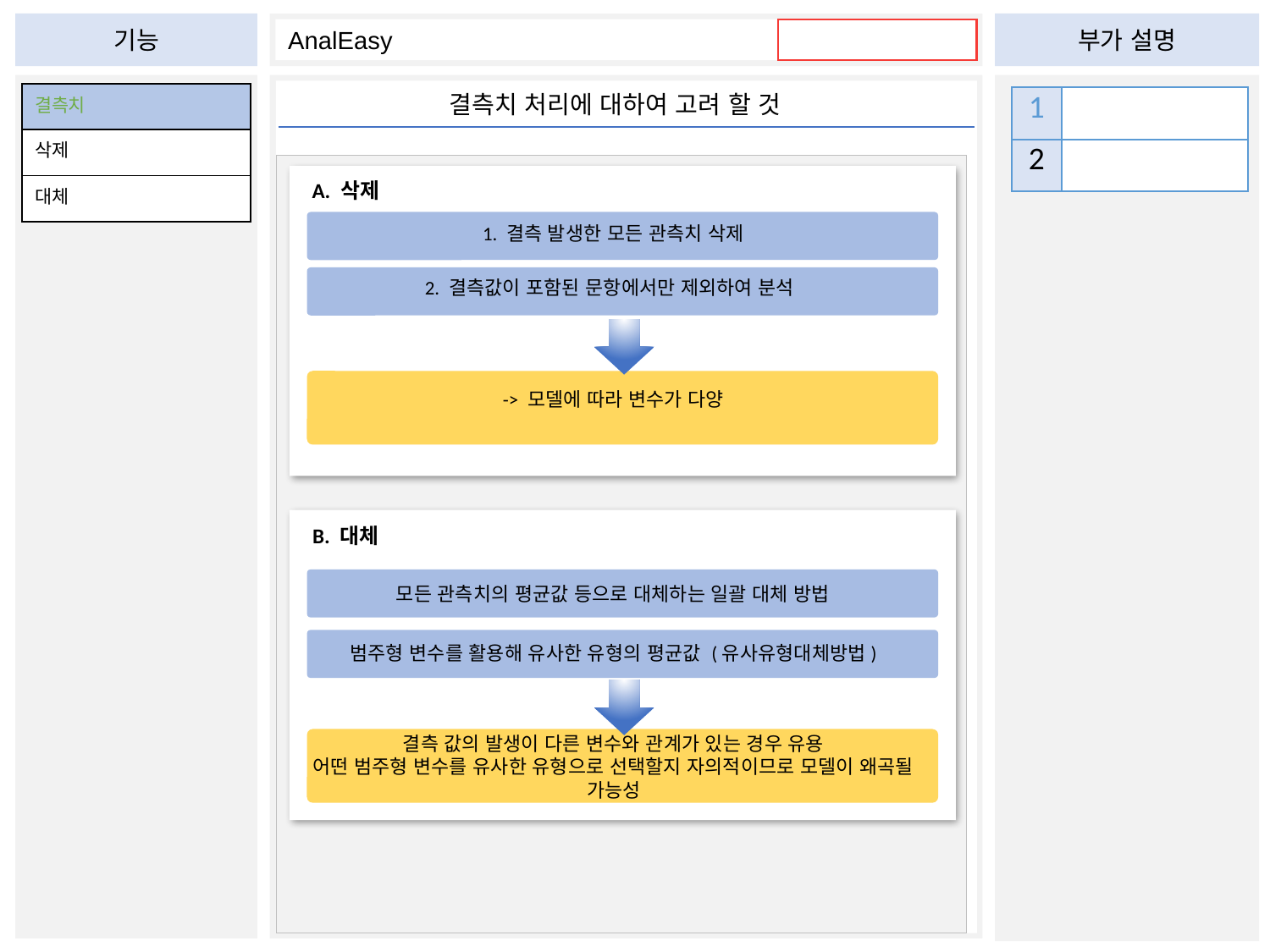

잘 모르는 부분
결측치 처리에 대하여 고려 할 것
| 결측치 |
| --- |
| 삭제 |
| 대체 |
| 1 |  |
| --- | --- |
| 2 |  |

ㅊㅊㅊㅊㅊㅊ
A. 삭제

1. 결측 발생한 모든 관측치 삭제

2. 결측값이 포함된 문항에서만 제외하여 분석

-> 모델에 따라 변수가 다양
ㅊㅊㅊㅊㅊㅊㅊ
B. 대체

모든 관측치의 평균값 등으로 대체하는 일괄 대체 방법

범주형 변수를 활용해 유사한 유형의 평균값 (유사유형대체방법)

결측 값의 발생이 다른 변수와 관계가 있는 경우 유용
어떤 범주형 변수를 유사한 유형으로 선택할지 자의적이므로 모델이 왜곡될 가능성